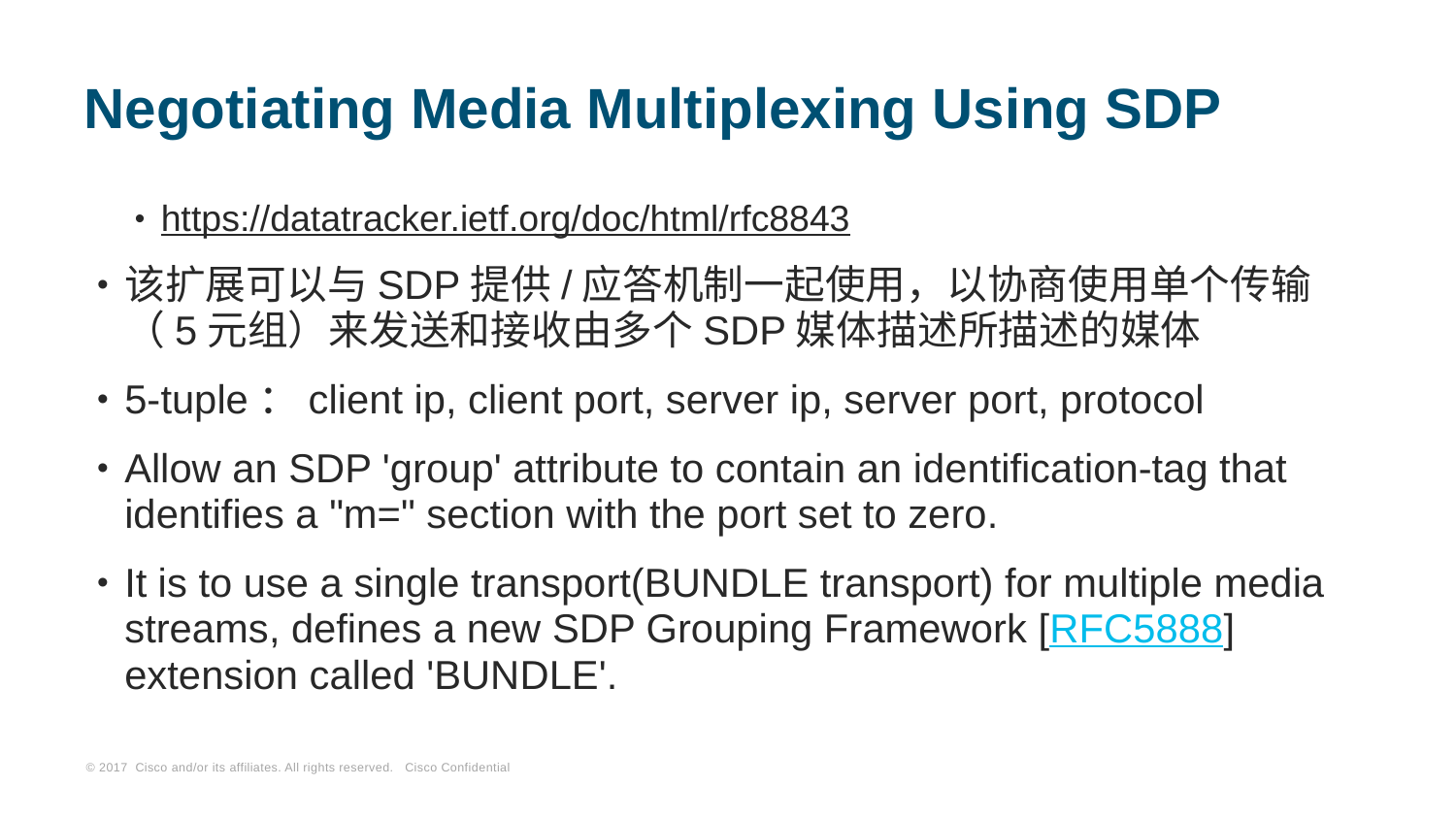

# Negotiating Media Multiplexing Using SDP
https://datatracker.ietf.org/doc/html/rfc8843
该扩展可以与SDP提供/应答机制一起使用，以协商使用单个传输（5元组）来发送和接收由多个SDP媒体描述所描述的媒体
5-tuple：client ip, client port, server ip, server port, protocol
Allow an SDP 'group' attribute to contain an identification-tag that identifies a "m=" section with the port set to zero.
It is to use a single transport(BUNDLE transport) for multiple media streams, defines a new SDP Grouping Framework [RFC5888] extension called 'BUNDLE'.